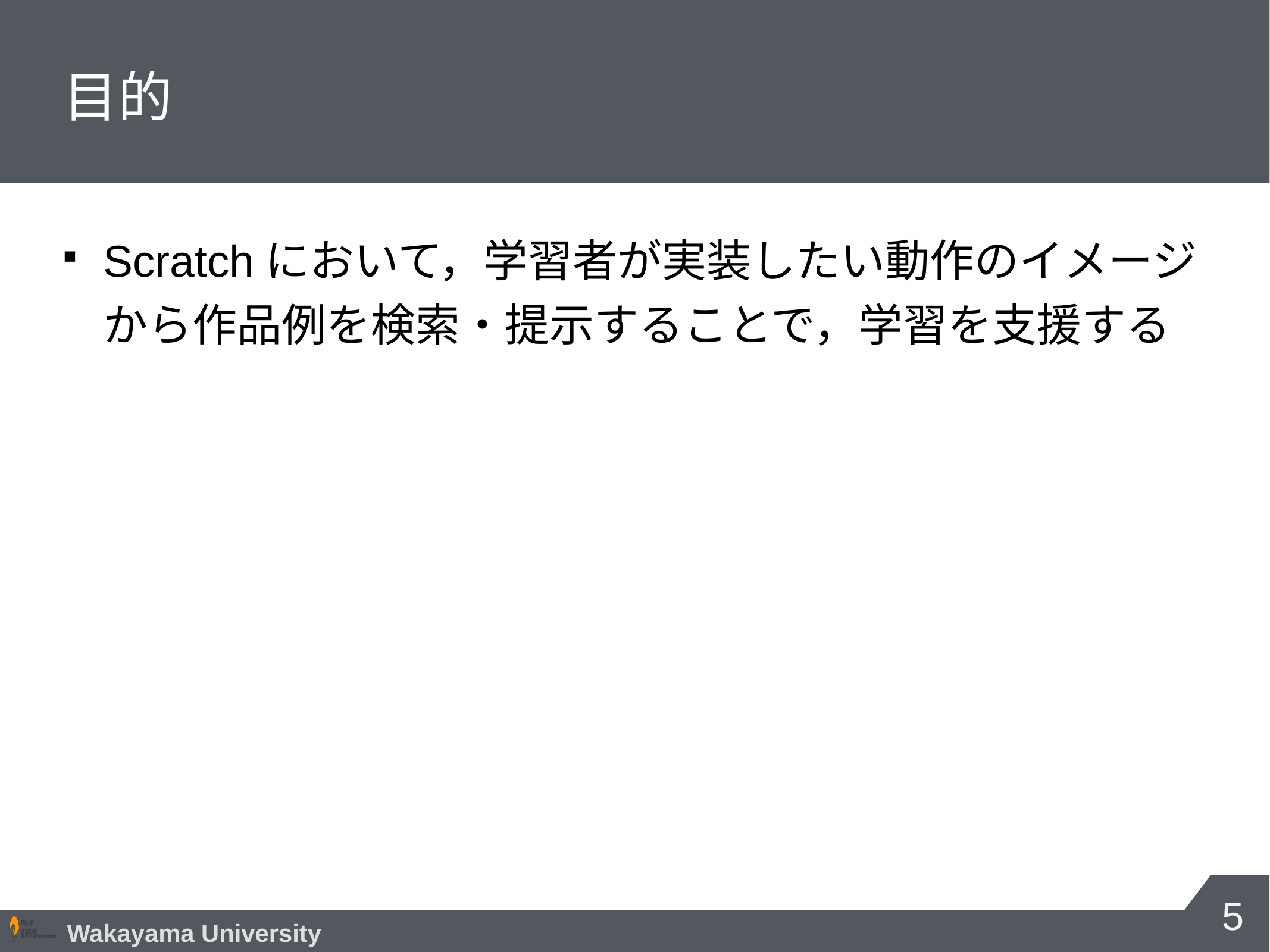

# 目的
Scratchにおいて，学習者が実装したい動作のイメージから作品例を検索・提示することで，学習を支援する

5